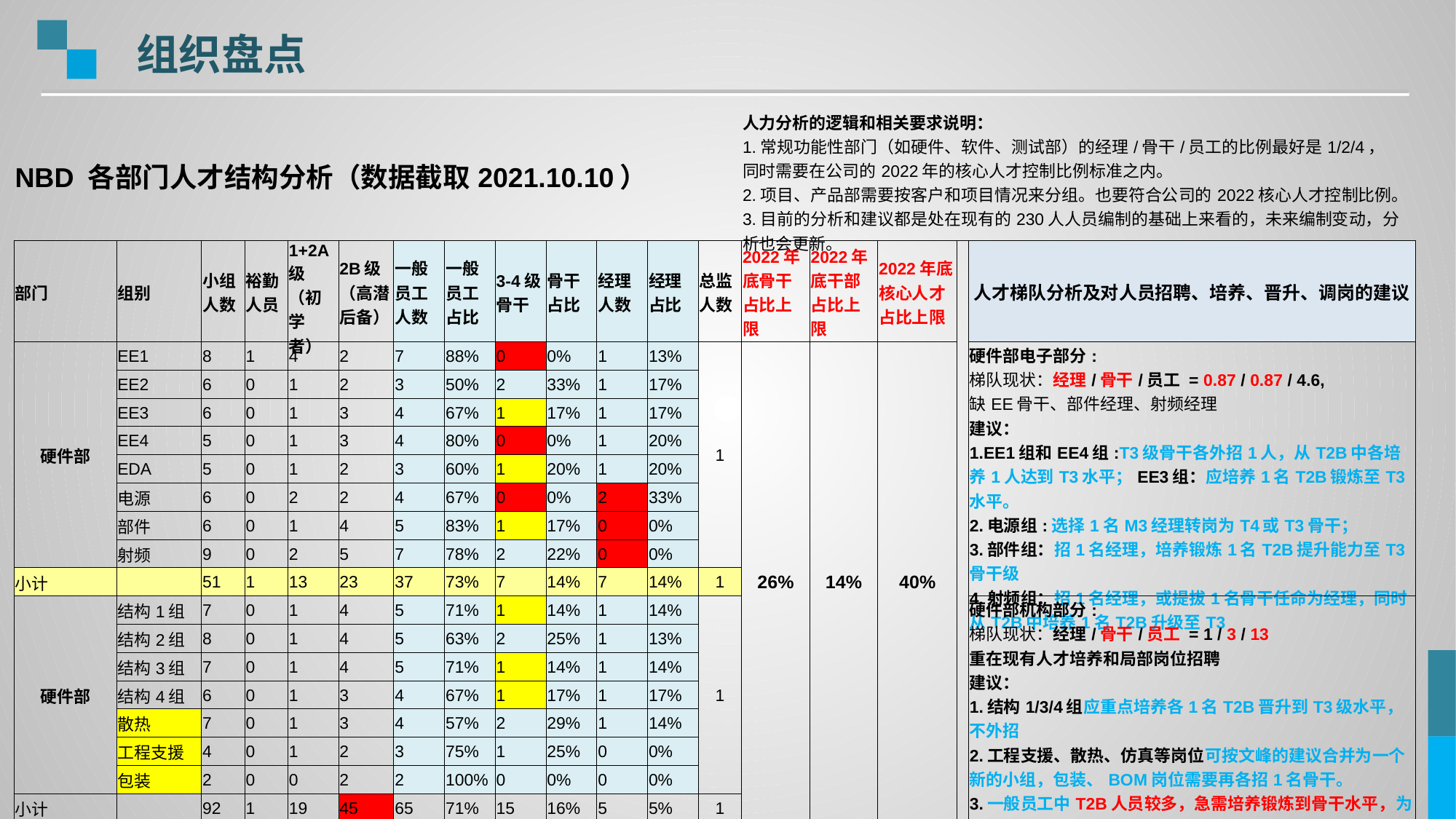

组织盘点
| NBD 各部门人才结构分析（数据截取2021.10.10） |  |  |  |  |  |  |  |  |  |  |  |  | 人力分析的逻辑和相关要求说明： 1.常规功能性部门（如硬件、软件、测试部）的经理/骨干/员工的比例最好是1/2/4， 同时需要在公司的2022年的核心人才控制比例标准之内。 2.项目、产品部需要按客户和项目情况来分组。也要符合公司的2022核心人才控制比例。 3.目前的分析和建议都是处在现有的230人人员编制的基础上来看的，未来编制变动，分析也会更新。 |  |  |  |  |
| --- | --- | --- | --- | --- | --- | --- | --- | --- | --- | --- | --- | --- | --- | --- | --- | --- | --- |
| 部门 | 组别 | 小组人数 | 裕勤人员 | 1+2A级（初学者） | 2B级（高潜后备） | 一般员工人数 | 一般员工占比 | 3-4级骨干 | 骨干占比 | 经理人数 | 经理占比 | 总监人数 | 2022年底骨干占比上限 | 2022年底干部占比上限 | 2022年底核心人才占比上限 |  | 人才梯队分析及对人员招聘、培养、晋升、调岗的建议 |
| 硬件部 | EE1 | 8 | 1 | 4 | 2 | 7 | 88% | 0 | 0% | 1 | 13% | 1 | 26% | 14% | 40% |  | 硬件部电子部分: 梯队现状：经理/骨干/员工 = 0.87 / 0.87 / 4.6, 缺EE骨干、部件经理、射频经理 建议： 1.EE1组和EE4组:T3级骨干各外招1人，从T2B中各培养1人达到T3水平；EE3组：应培养1名T2B锻炼至T3水平。 2.电源组:选择1名M3经理转岗为T4或T3骨干； 3.部件组：招1名经理，培养锻炼1名T2B提升能力至T3骨干级 4.射频组：招1名经理，或提拔1名骨干任命为经理，同时从T2B中培养1名T2B升级至T3 |
|  | EE2 | 6 | 0 | 1 | 2 | 3 | 50% | 2 | 33% | 1 | 17% |  |  |  |  |  |  |
|  | EE3 | 6 | 0 | 1 | 3 | 4 | 67% | 1 | 17% | 1 | 17% |  |  |  |  |  |  |
|  | EE4 | 5 | 0 | 1 | 3 | 4 | 80% | 0 | 0% | 1 | 20% |  |  |  |  |  |  |
|  | EDA | 5 | 0 | 1 | 2 | 3 | 60% | 1 | 20% | 1 | 20% |  |  |  |  |  |  |
|  | 电源 | 6 | 0 | 2 | 2 | 4 | 67% | 0 | 0% | 2 | 33% |  |  |  |  |  |  |
|  | 部件 | 6 | 0 | 1 | 4 | 5 | 83% | 1 | 17% | 0 | 0% |  |  |  |  |  |  |
|  | 射频 | 9 | 0 | 2 | 5 | 7 | 78% | 2 | 22% | 0 | 0% |  |  |  |  |  |  |
| 小计 |  | 51 | 1 | 13 | 23 | 37 | 73% | 7 | 14% | 7 | 14% | 1 |  |  |  |  |  |
| 硬件部 | 结构1组 | 7 | 0 | 1 | 4 | 5 | 71% | 1 | 14% | 1 | 14% | 1 |  |  |  |  | 硬件部机构部分: 梯队现状：经理/骨干/员工 = 1 / 3 / 13 重在现有人才培养和局部岗位招聘 建议： 1.结构1/3/4组应重点培养各1名T2B晋升到T3级水平，不外招 2.工程支援、散热、仿真等岗位可按文峰的建议合并为一个新的小组，包装、BOM岗位需要再各招1名骨干。 3.一般员工中T2B人员较多，急需培养锻炼到骨干水平，为后续面临更多的项目做准备 |
|  | 结构2组 | 8 | 0 | 1 | 4 | 5 | 63% | 2 | 25% | 1 | 13% |  |  |  |  |  |  |
|  | 结构3组 | 7 | 0 | 1 | 4 | 5 | 71% | 1 | 14% | 1 | 14% |  |  |  |  |  |  |
|  | 结构4组 | 6 | 0 | 1 | 3 | 4 | 67% | 1 | 17% | 1 | 17% |  |  |  |  |  |  |
|  | 散热 | 7 | 0 | 1 | 3 | 4 | 57% | 2 | 29% | 1 | 14% |  |  |  |  |  |  |
|  | 工程支援 | 4 | 0 | 1 | 2 | 3 | 75% | 1 | 25% | 0 | 0% |  |  |  |  |  |  |
|  | 包装 | 2 | 0 | 0 | 2 | 2 | 100% | 0 | 0% | 0 | 0% |  |  |  |  |  |  |
| 小计 |  | 92 | 1 | 19 | 45 | 65 | 71% | 15 | 16% | 5 | 5% | 1 |  |  |  |  |  |